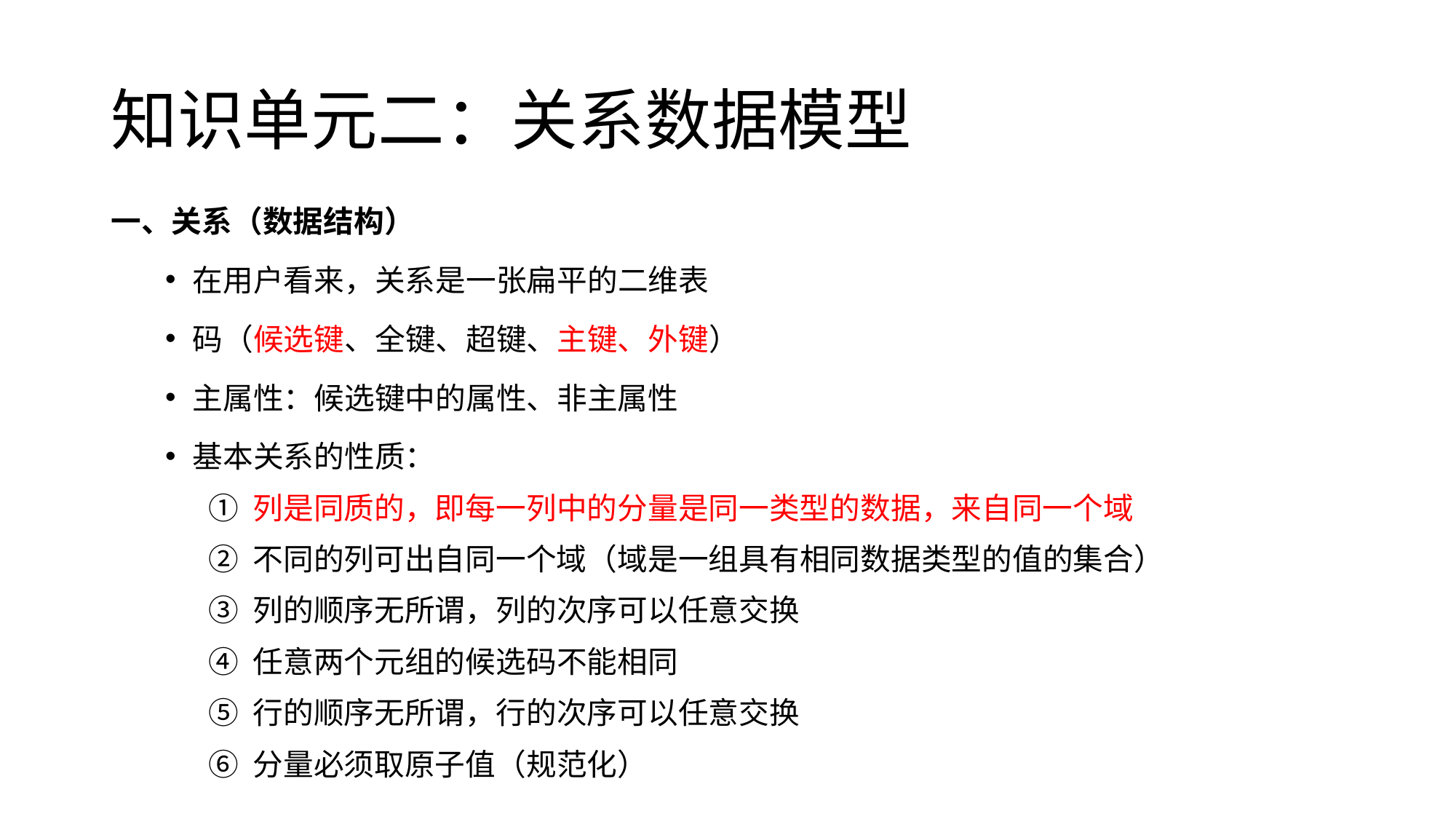

# 知识单元二：关系数据模型
一、关系（数据结构）
在用户看来，关系是一张扁平的二维表
码（候选键、全键、超键、主键、外键）
主属性：候选键中的属性、非主属性
基本关系的性质：
① 列是同质的，即每一列中的分量是同一类型的数据，来自同一个域
② 不同的列可出自同一个域（域是一组具有相同数据类型的值的集合）
③ 列的顺序无所谓，列的次序可以任意交换
④ 任意两个元组的候选码不能相同
⑤ 行的顺序无所谓，行的次序可以任意交换
⑥ 分量必须取原子值（规范化）